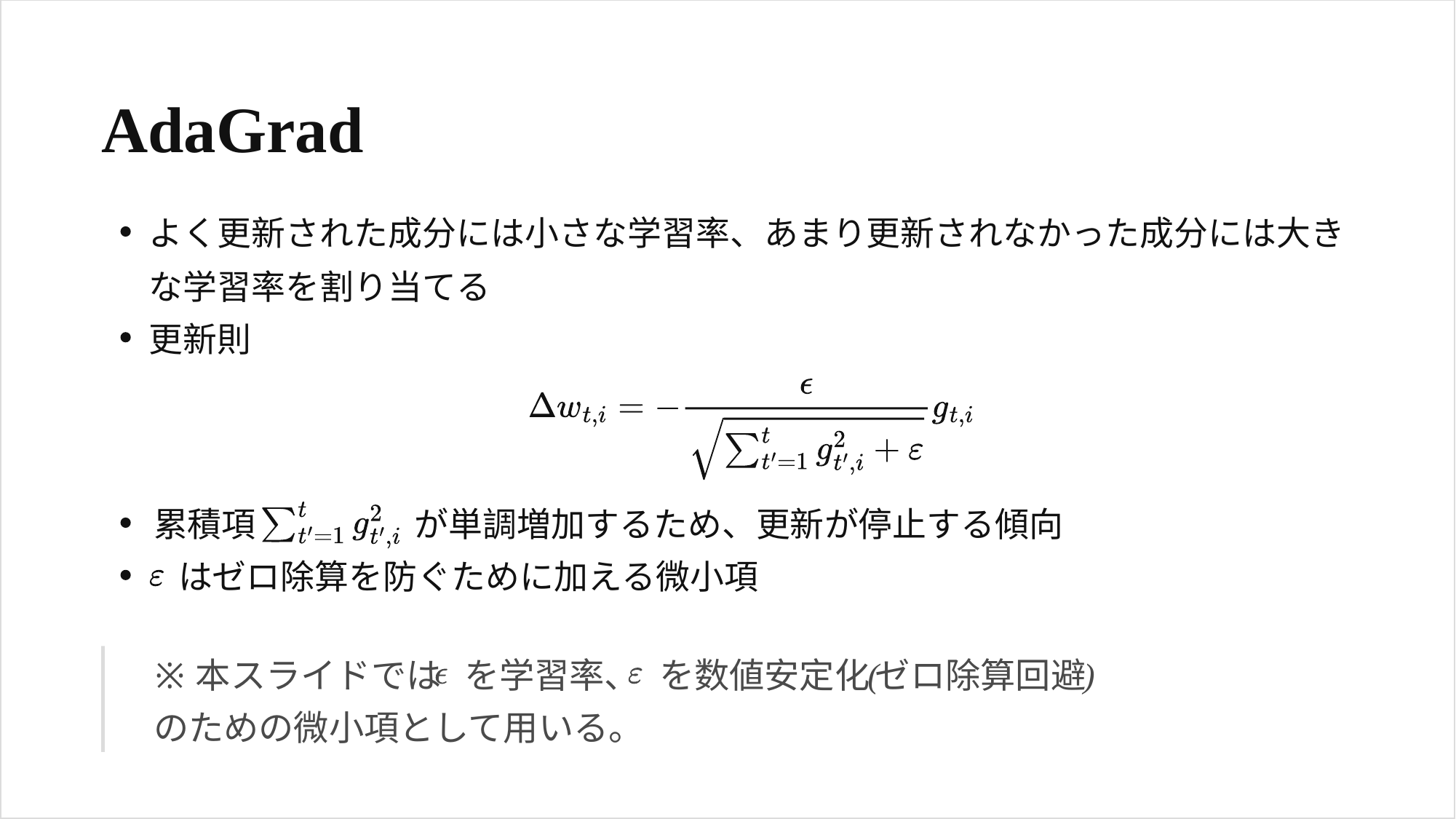

AdaGrad
よく更新された成分には小さな学習率、あまり更新されなかった成分には大き

な学習率を割り当てる
更新則

累積項
 が単調増加するため、更新が停止する傾向

 はゼロ除算を防ぐために加える微小項

※

本スライドでは

を学習率、

を数値安定化
(
ゼロ除算回避
)

のための微小項として用いる。